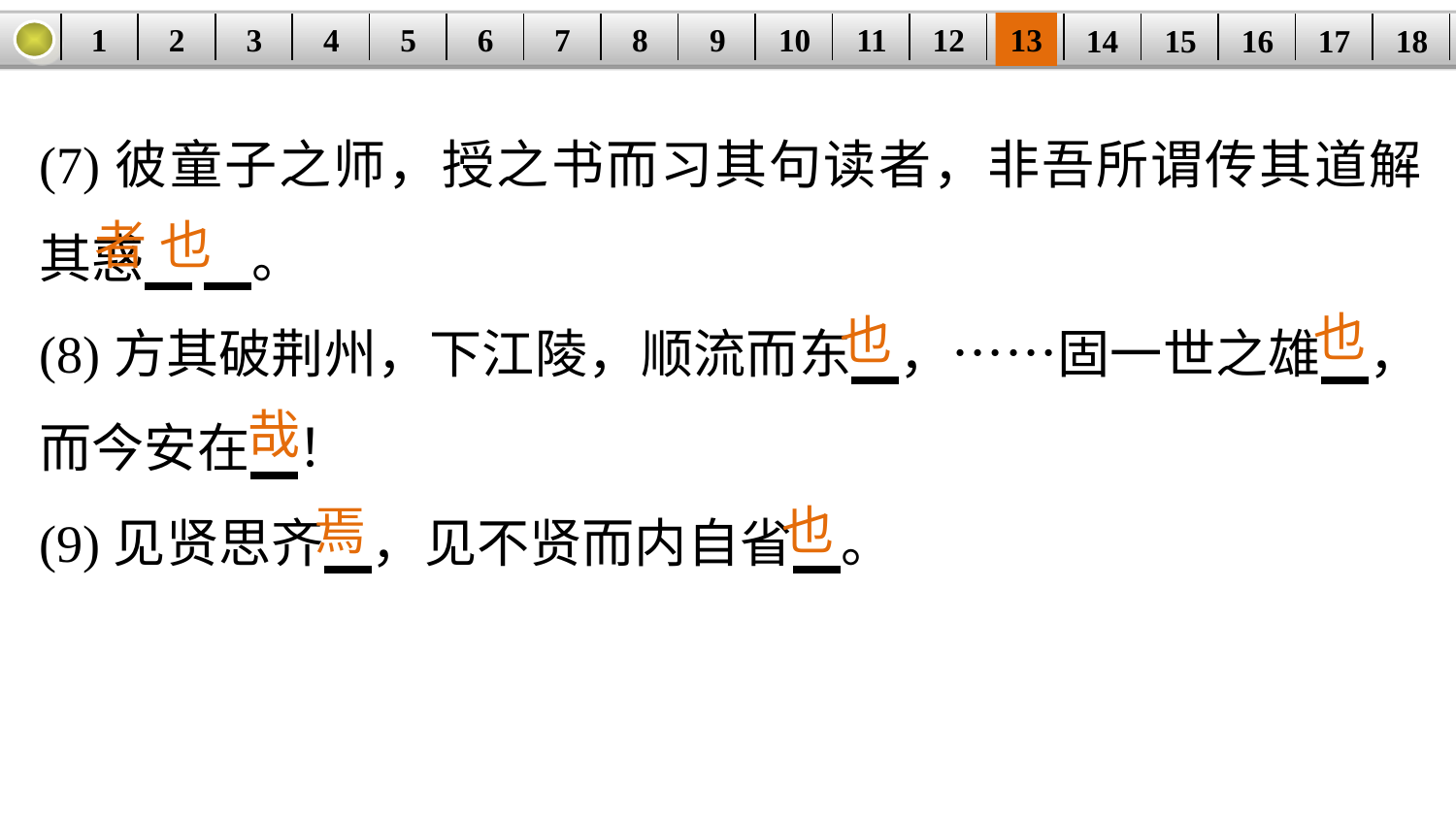

1
2
3
4
5
6
7
8
9
10
11
12
13
14
15
16
17
18
|  |  |  |  |  |  |  |  |  |  |  |  |  |  |  |  |  |  |
| --- | --- | --- | --- | --- | --- | --- | --- | --- | --- | --- | --- | --- | --- | --- | --- | --- | --- |

(7)彼童子之师，授之书而习其句读者，非吾所谓传其道解其惑         。
(8)方其破荆州，下江陵，顺流而东    ，……固一世之雄    ，而今安在    ！
(9)见贤思齐    ，见不贤而内自省    。
者 也
也
也
哉
焉
也